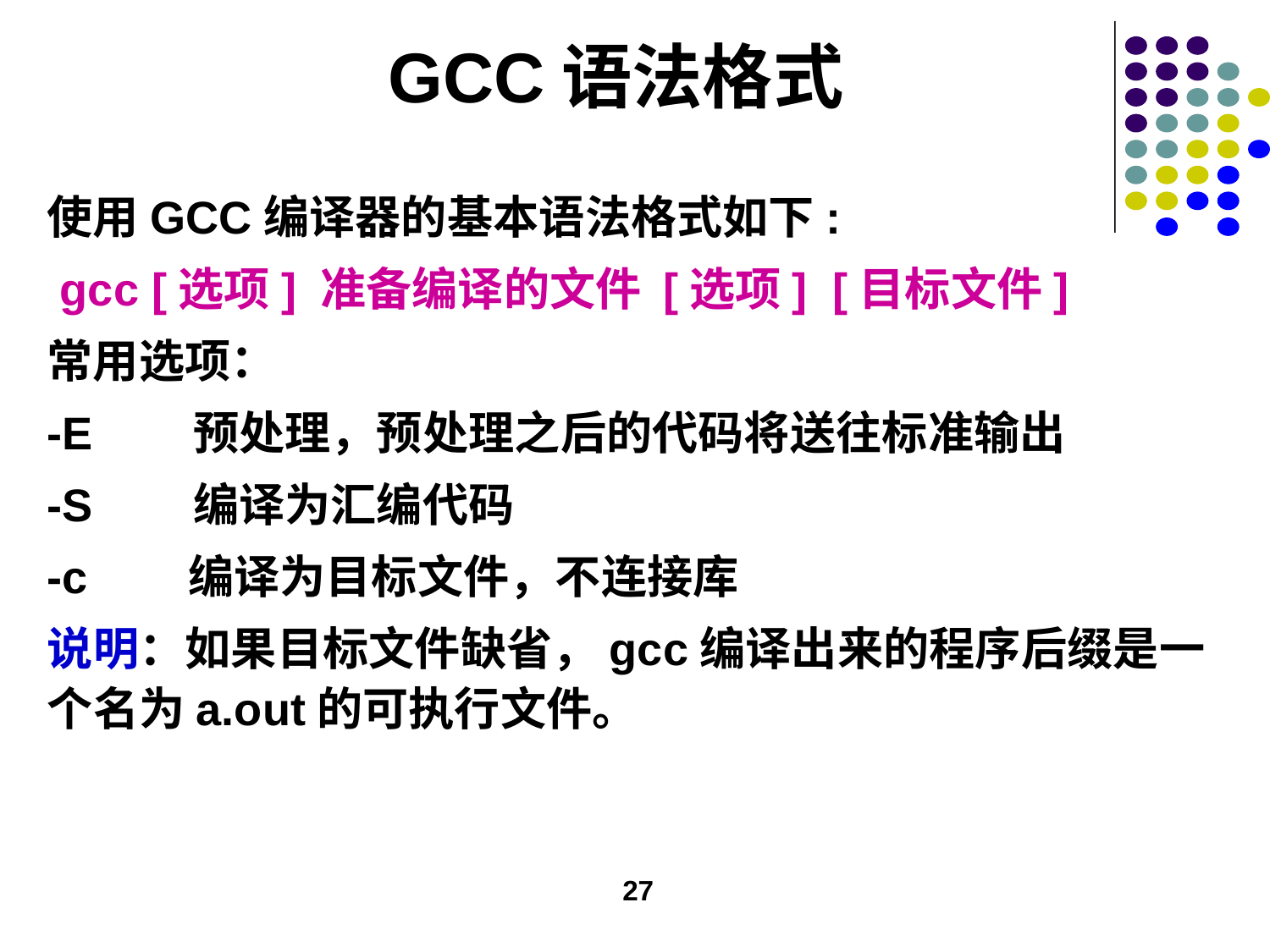

GCC语法格式
使用GCC编译器的基本语法格式如下:
 gcc [选项] 准备编译的文件 [选项]  [目标文件]
常用选项：
-E       预处理，预处理之后的代码将送往标准输出
-S       编译为汇编代码
-c       编译为目标文件，不连接库
说明：如果目标文件缺省，gcc编译出来的程序后缀是一个名为a.out的可执行文件。
27